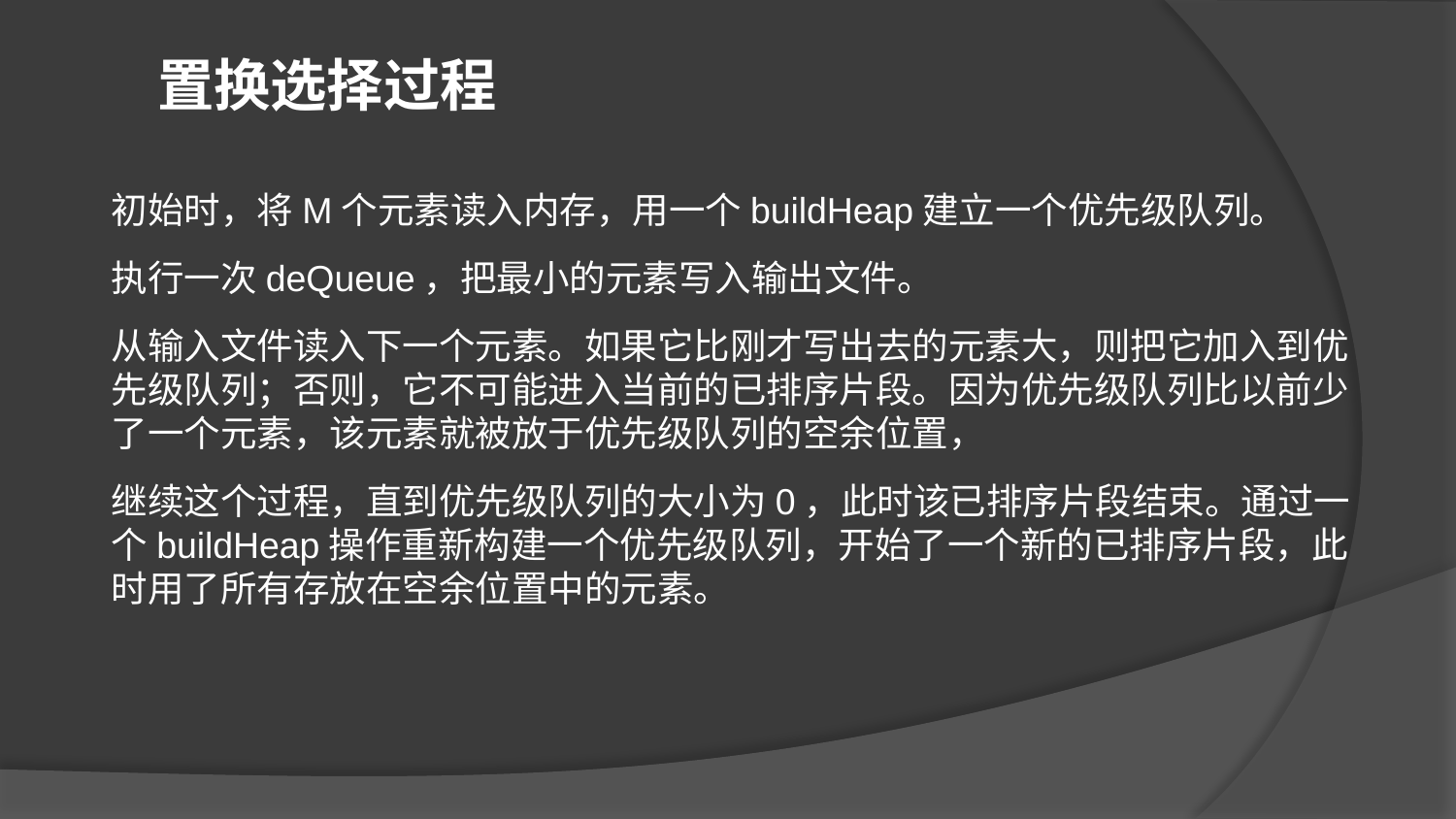

置换选择过程
初始时，将M个元素读入内存，用一个buildHeap建立一个优先级队列。
执行一次deQueue，把最小的元素写入输出文件。
从输入文件读入下一个元素。如果它比刚才写出去的元素大，则把它加入到优先级队列；否则，它不可能进入当前的已排序片段。因为优先级队列比以前少了一个元素，该元素就被放于优先级队列的空余位置，
继续这个过程，直到优先级队列的大小为0，此时该已排序片段结束。通过一个buildHeap操作重新构建一个优先级队列，开始了一个新的已排序片段，此时用了所有存放在空余位置中的元素。